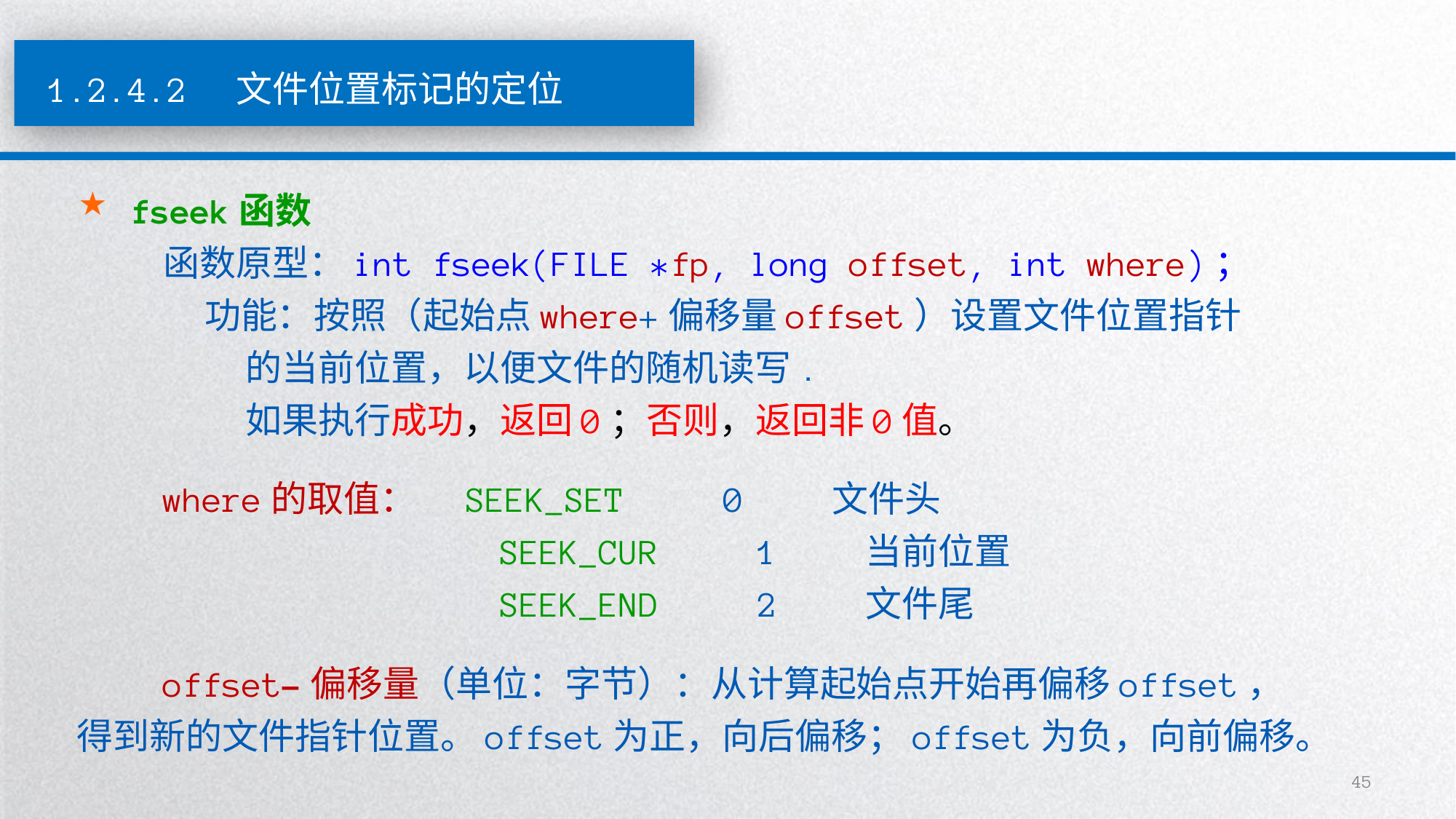

1.2.4.2  文件位置标记的定位
fseek函数
函数原型：int fseek(FILE *fp, long offset, int where)；
    功能：按照（起始点where+偏移量offset）设置文件位置指针
         的当前位置，以便文件的随机读写.
         如果执行成功，返回0；否则，返回非0值。

where的取值：     SEEK_SET     0    文件头
                 SEEK_CUR     1    当前位置
                 SEEK_END     2    文件尾

offset-偏移量（单位：字节）：从计算起始点开始再偏移offset，得到新的文件指针位置。offset为正，向后偏移；offset为负，向前偏移。
45